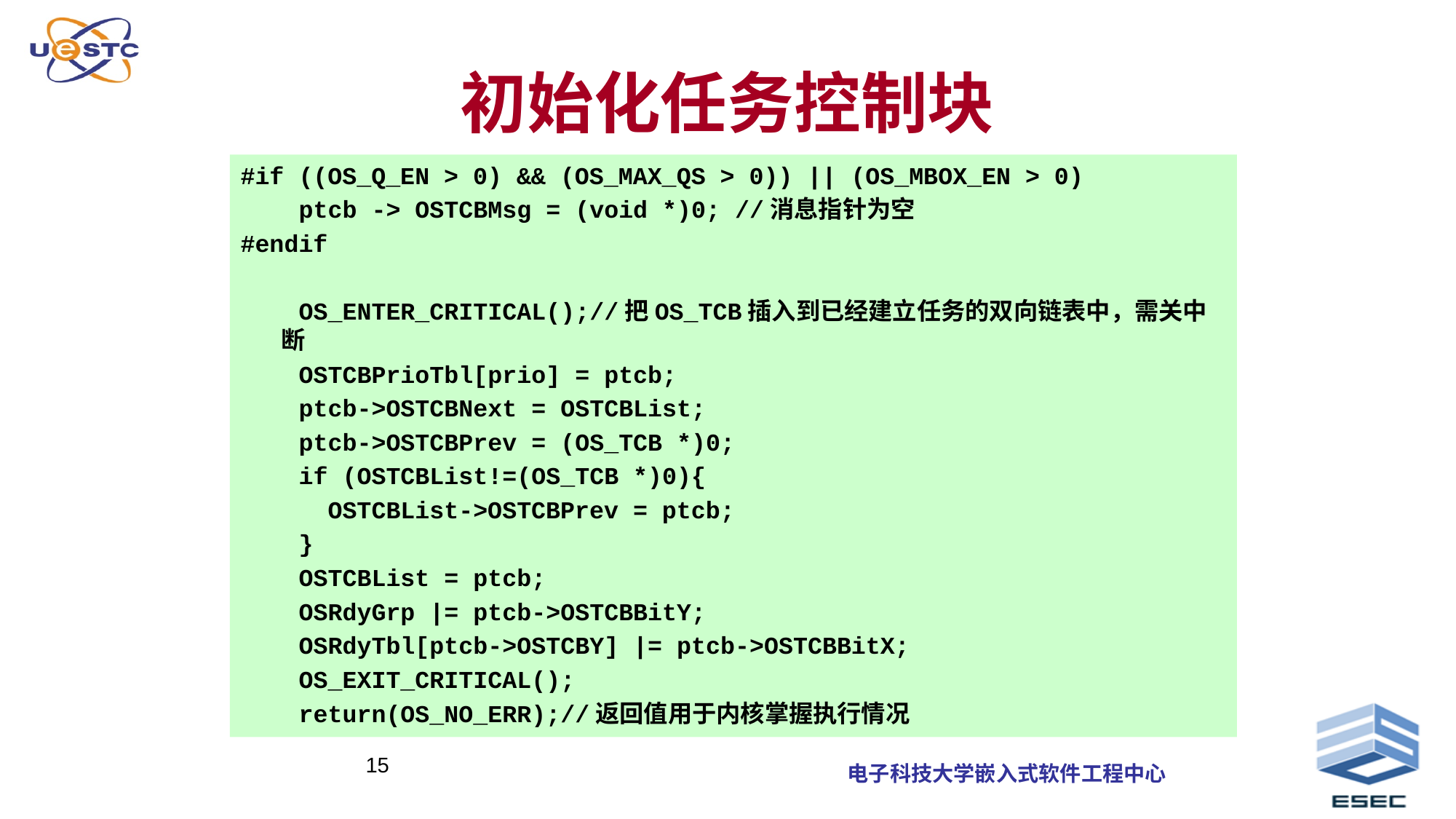

# 初始化任务控制块
#if ((OS_Q_EN > 0) && (OS_MAX_QS > 0)) || (OS_MBOX_EN > 0)
    ptcb -> OSTCBMsg = (void *)0; //消息指针为空
#endif

    OS_ENTER_CRITICAL();//把OS_TCB插入到已经建立任务的双向链表中，需关中断
    OSTCBPrioTbl[prio] = ptcb;
    ptcb->OSTCBNext = OSTCBList;
    ptcb->OSTCBPrev = (OS_TCB *)0;
    if (OSTCBList!=(OS_TCB *)0){
      OSTCBList->OSTCBPrev = ptcb;
    }
    OSTCBList = ptcb;
    OSRdyGrp |= ptcb->OSTCBBitY;
    OSRdyTbl[ptcb->OSTCBY] |= ptcb->OSTCBBitX;
    OS_EXIT_CRITICAL();
    return(OS_NO_ERR);//返回值用于内核掌握执行情况

15